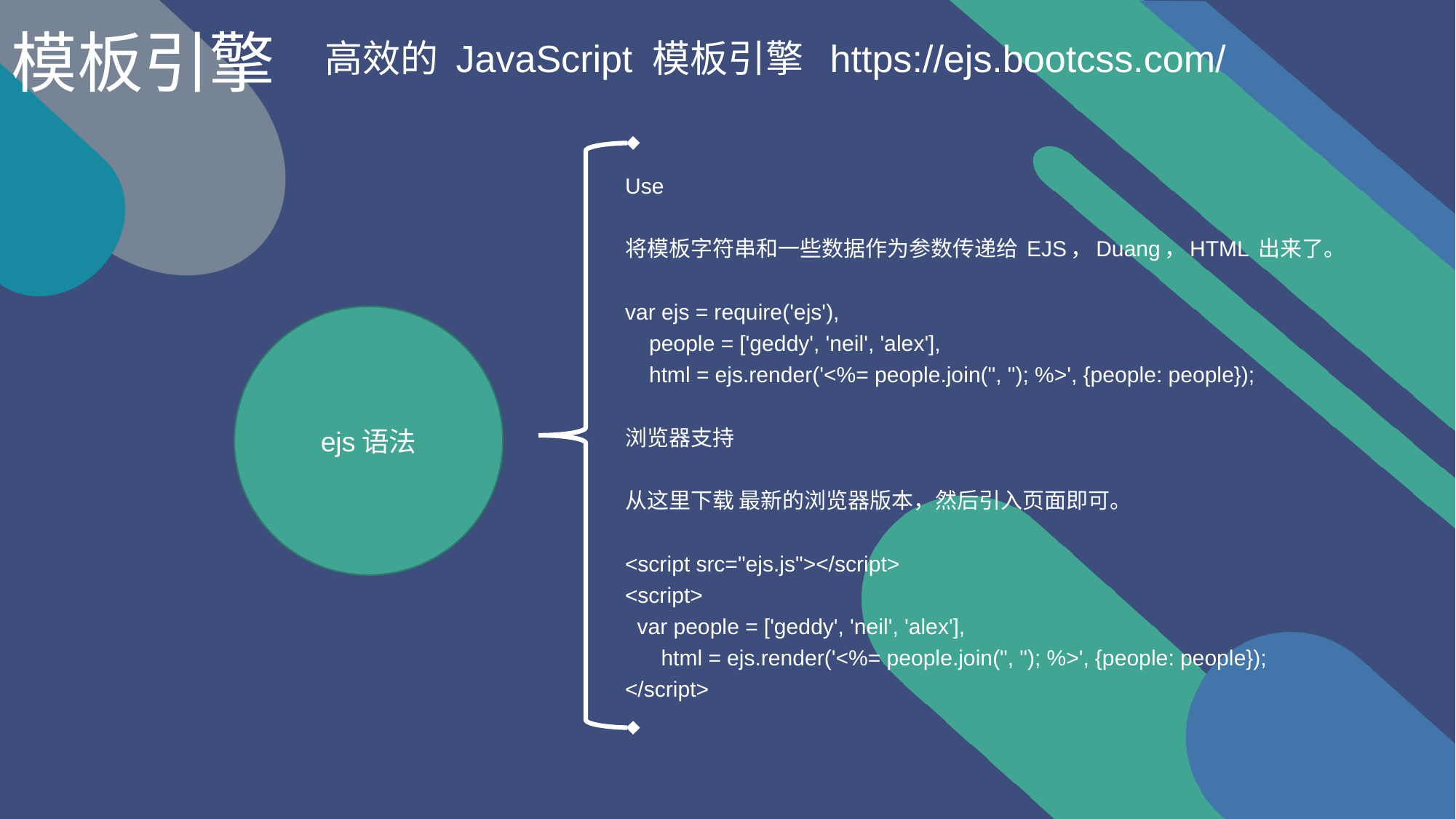

# 模板引擎
高效的 JavaScript 模板引擎  https://ejs.bootcss.com/

Use

将模板字符串和一些数据作为参数传递给 EJS，Duang，HTML 出来了。

var ejs = require('ejs'),
    people = ['geddy', 'neil', 'alex'],
    html = ejs.render('<%= people.join(", "); %>', {people: people});

浏览器支持

从这里下载 最新的浏览器版本，然后引入页面即可。

<script src="ejs.js"></script>
<script>
  var people = ['geddy', 'neil', 'alex'],
      html = ejs.render('<%= people.join(", "); %>', {people: people});
</script>

ejs语法